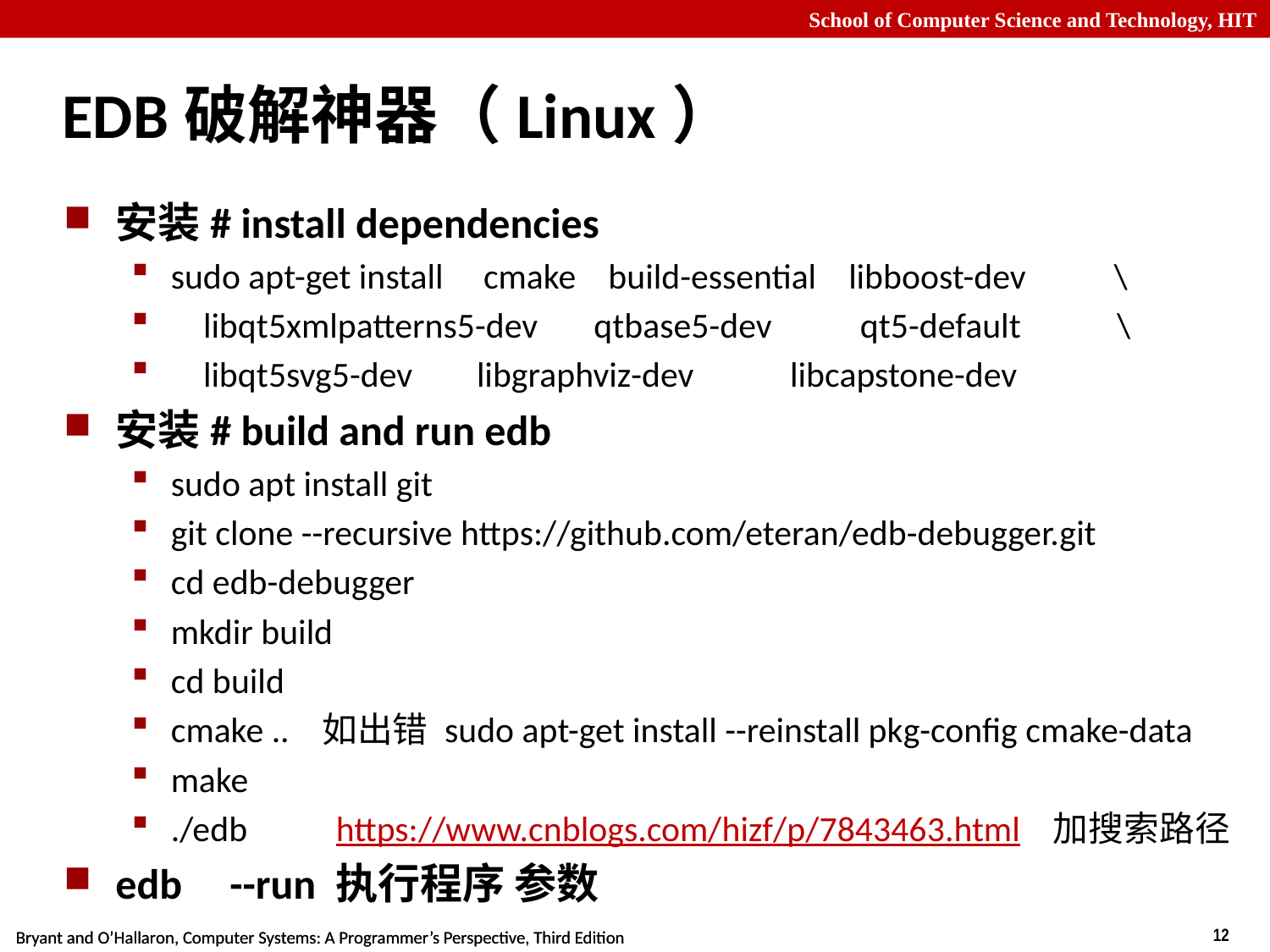

# EDB破解神器（Linux）
安装# install dependencies
sudo apt-get install     cmake    build-essential    libboost-dev           \
    libqt5xmlpatterns5-dev       qtbase5-dev           qt5-default            \
    libqt5svg5-dev        libgraphviz-dev            libcapstone-dev
安装# build and run edb
sudo apt install git
git clone --recursive https://github.com/eteran/edb-debugger.git
cd edb-debugger
mkdir build
cd build
cmake ..   如出错 sudo apt-get install --reinstall pkg-config cmake-data
make
./edb           https://www.cnblogs.com/hizf/p/7843463.html   加搜索路径
edb     --run 执行程序 参数